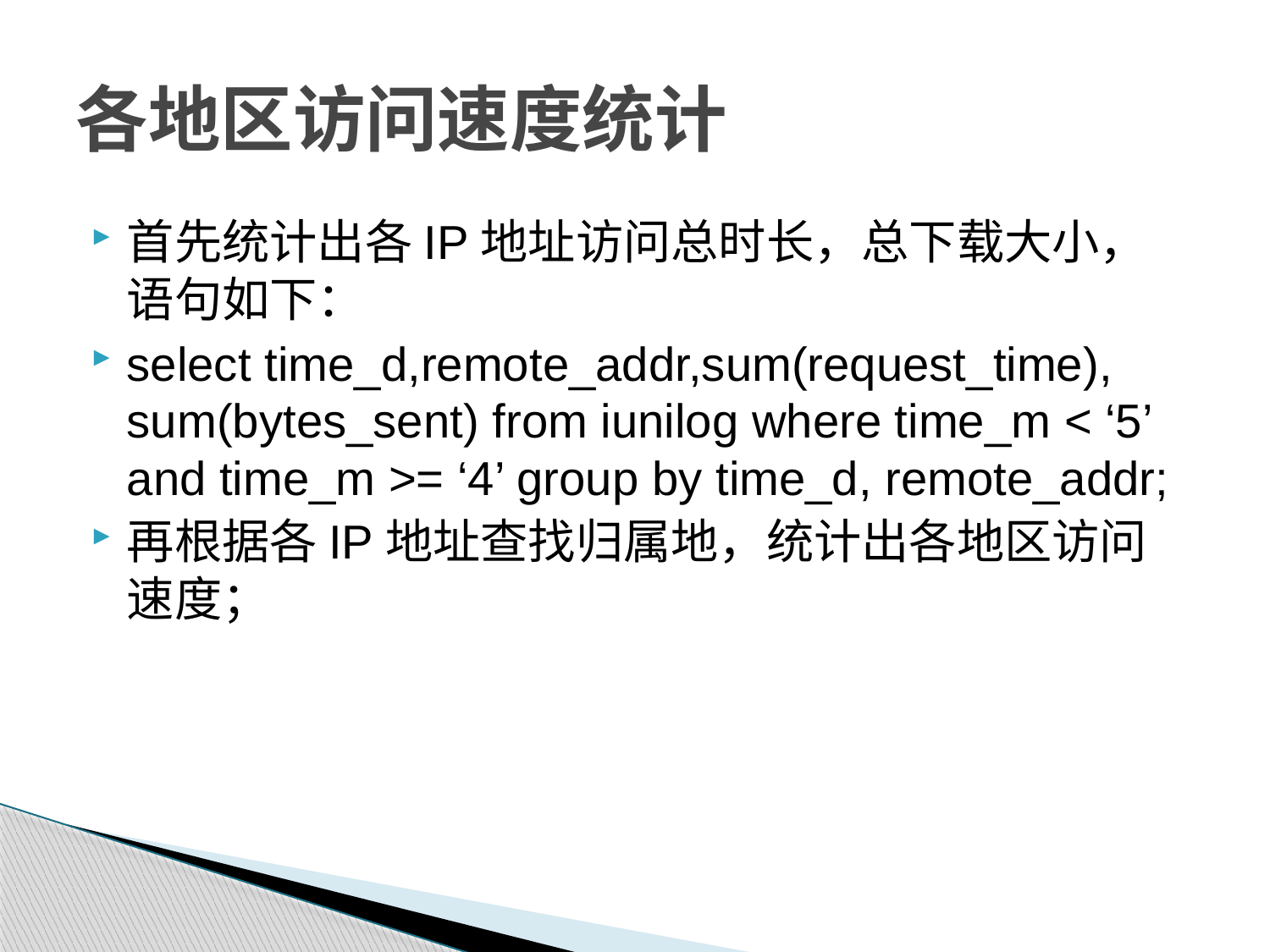

# 各地区访问速度统计
首先统计出各IP地址访问总时长，总下载大小，语句如下：
select time_d,remote_addr,sum(request_time), sum(bytes_sent) from iunilog where time_m < ‘5’ and time_m >= ‘4’ group by time_d, remote_addr;
再根据各IP地址查找归属地，统计出各地区访问速度；